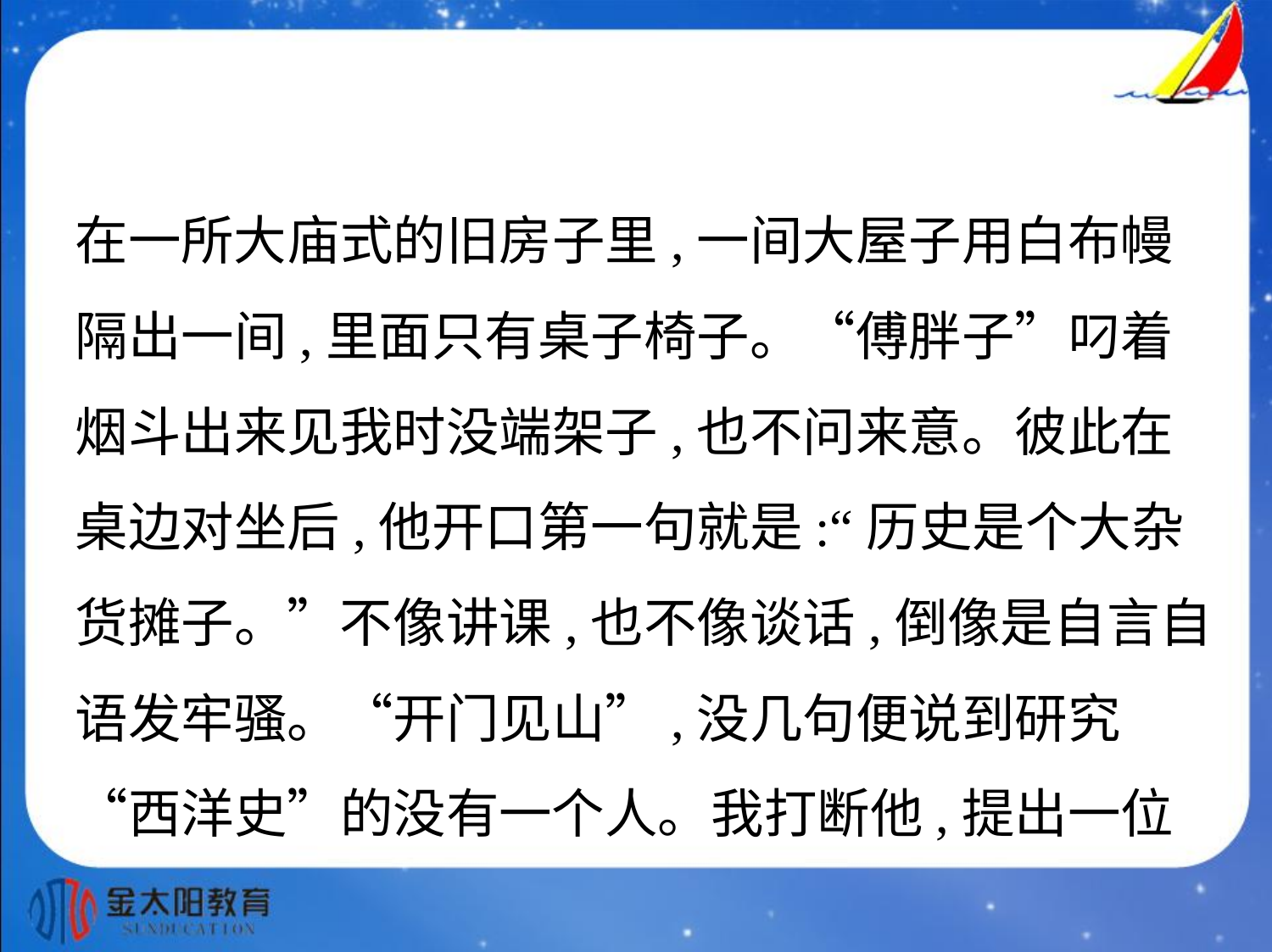

在一所大庙式的旧房子里,一间大屋子用白布幔
隔出一间,里面只有桌子椅子。“傅胖子”叼着
烟斗出来见我时没端架子,也不问来意。彼此在
桌边对坐后,他开口第一句就是:“历史是个大杂
货摊子。”不像讲课,也不像谈话,倒像是自言自
语发牢骚。“开门见山”,没几句便说到研究
“西洋史”的没有一个人。我打断他,提出一位